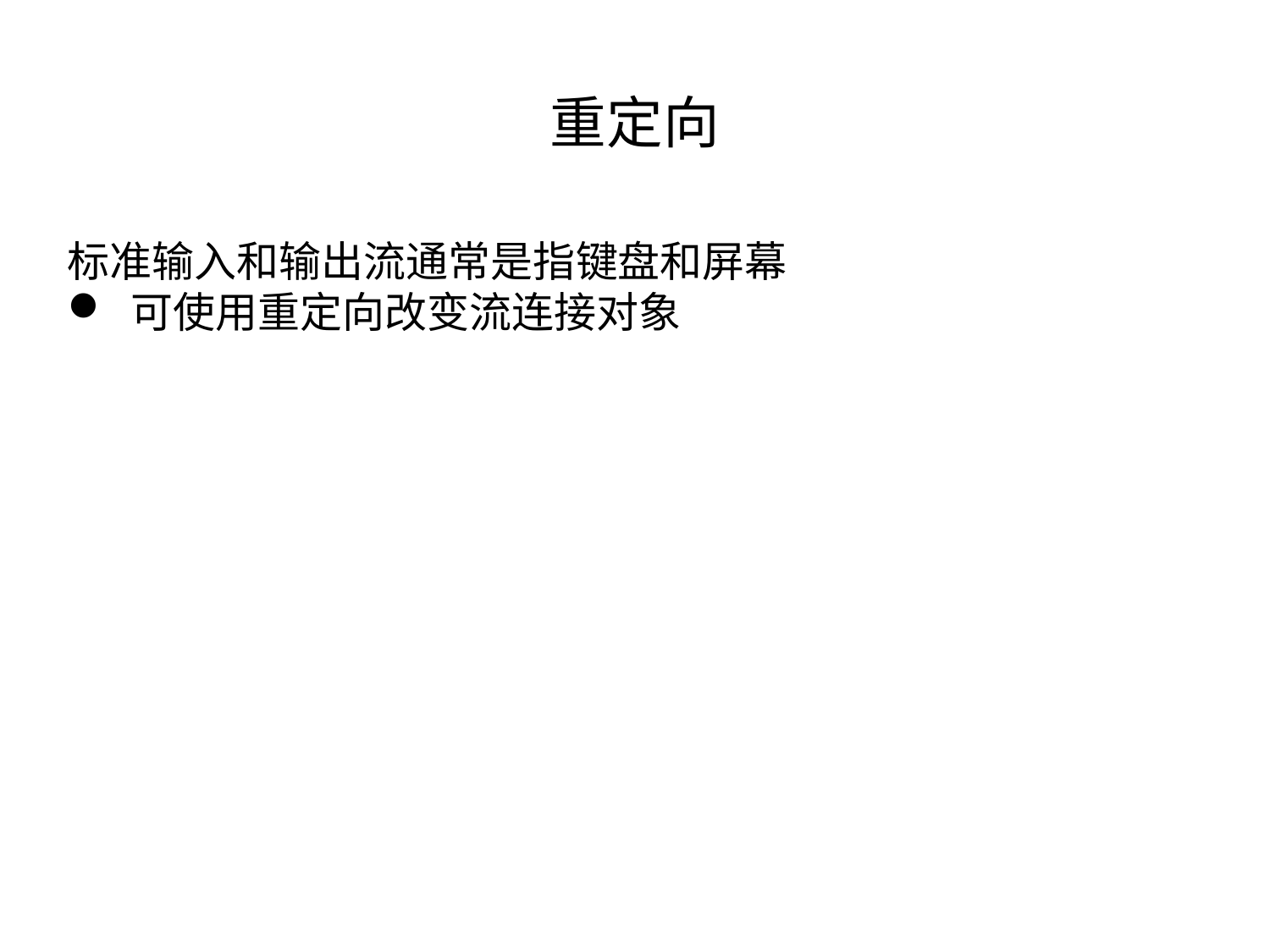

重定向
标准输入和输出流通常是指键盘和屏幕
可使用重定向改变流连接对象